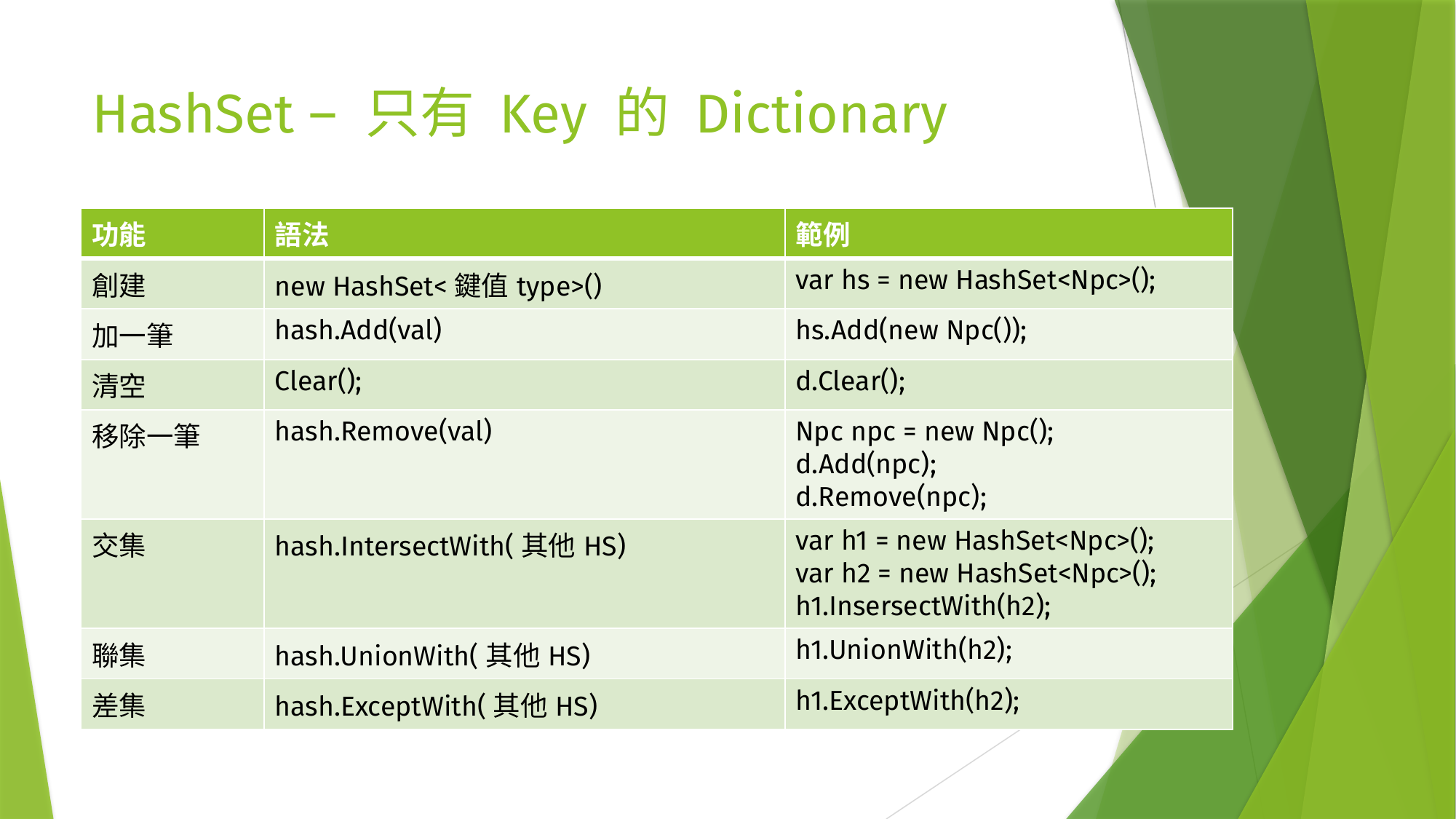

# HashSet – 只有 Key 的 Dictionary
| 功能 | 語法 | 範例 |
| --- | --- | --- |
| 創建 | new HashSet<鍵值type>() | var hs = new HashSet<Npc>(); |
| 加一筆 | hash.Add(val) | hs.Add(new Npc()); |
| 清空 | Clear(); | d.Clear(); |
| 移除一筆 | hash.Remove(val) | Npc npc = new Npc(); d.Add(npc); d.Remove(npc); |
| 交集 | hash.IntersectWith(其他HS) | var h1 = new HashSet<Npc>(); var h2 = new HashSet<Npc>(); h1.InsersectWith(h2); |
| 聯集 | hash.UnionWith(其他HS) | h1.UnionWith(h2); |
| 差集 | hash.ExceptWith(其他HS) | h1.ExceptWith(h2); |